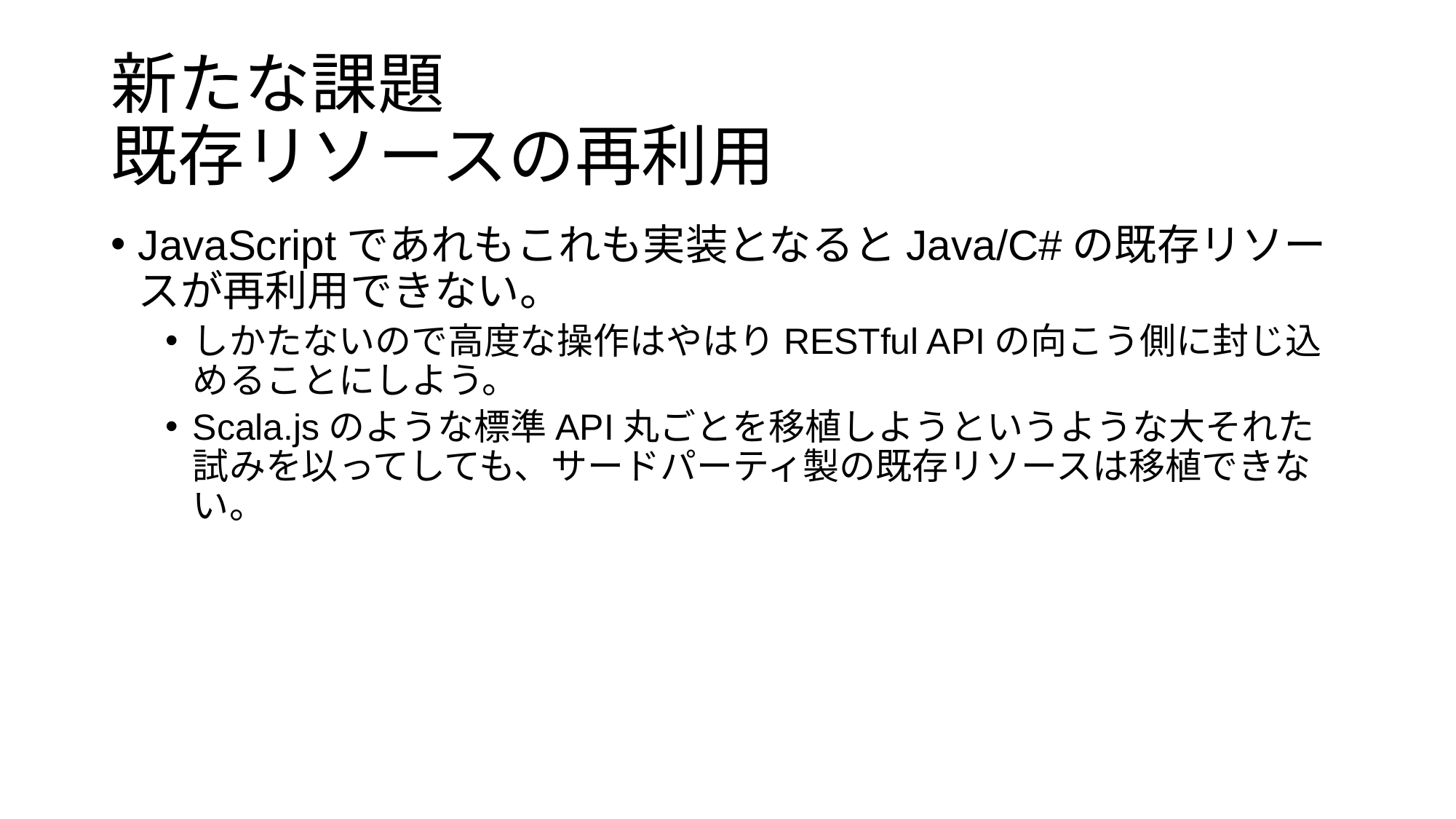

# 新たな課題 既存リソースの再利用
JavaScriptであれもこれも実装となるとJava/C#の既存リソースが再利用できない。
しかたないので高度な操作はやはりRESTful APIの向こう側に封じ込めることにしよう。
Scala.jsのような標準API丸ごとを移植しようというような大それた試みを以ってしても、サードパーティ製の既存リソースは移植できない。